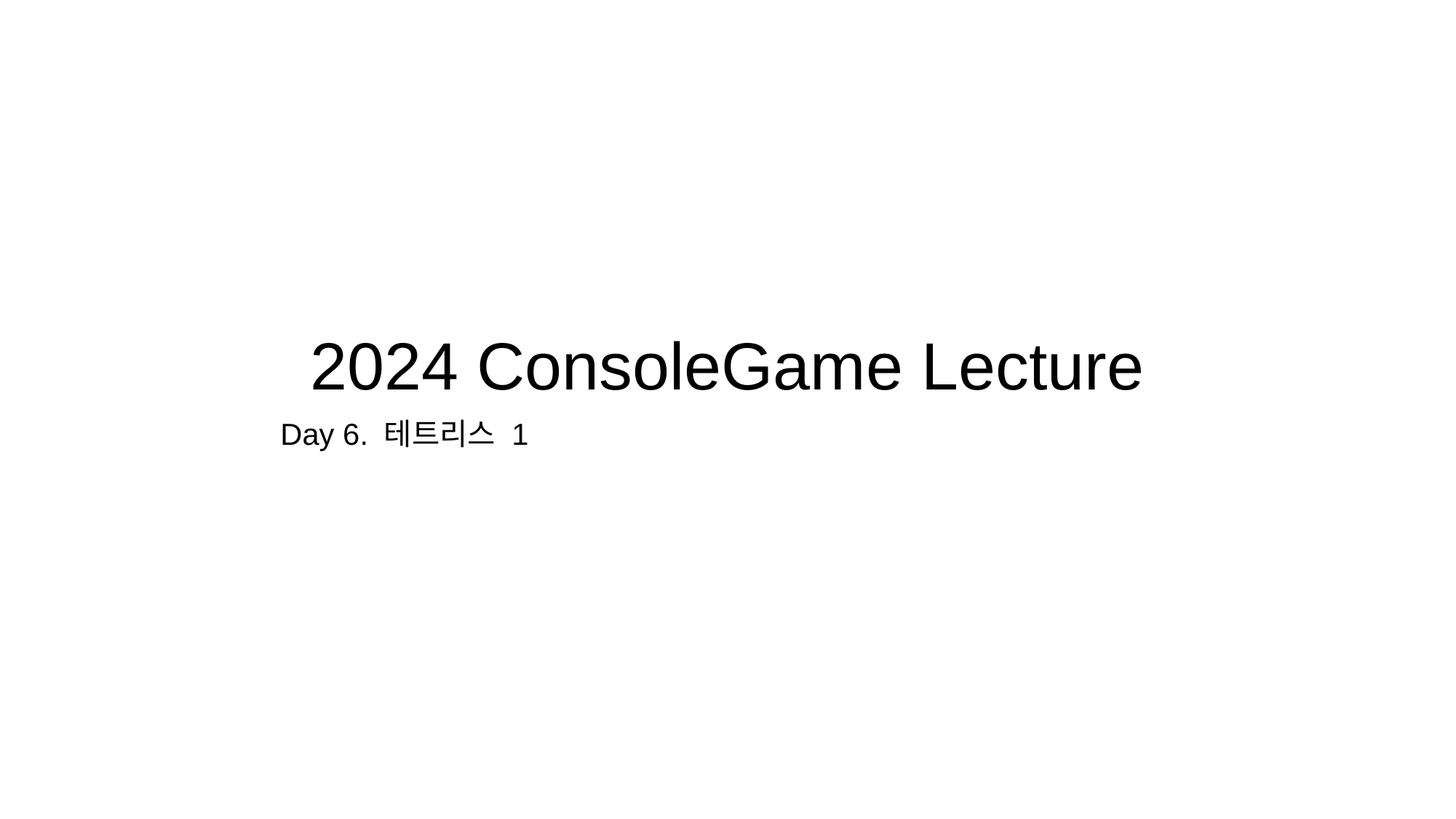

2024 ConsoleGame Lecture
Day 6. 테트리스 1